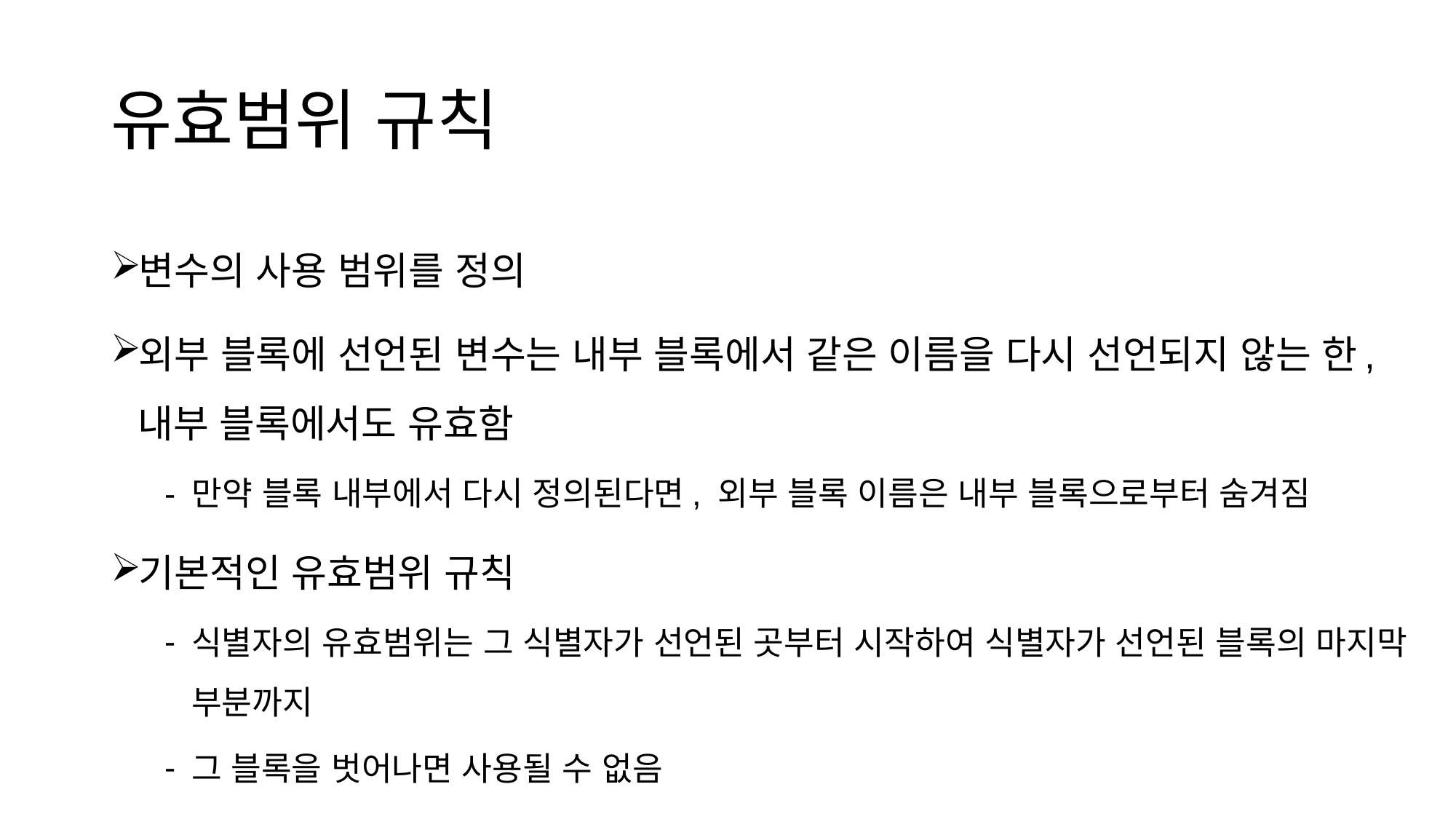

# 유효범위 규칙
변수의 사용 범위를 정의
외부 블록에 선언된 변수는 내부 블록에서 같은 이름을 다시 선언되지 않는 한, 내부 블록에서도 유효함
- 만약 블록 내부에서 다시 정의된다면, 외부 블록 이름은 내부 블록으로부터 숨겨짐
기본적인 유효범위 규칙
식별자의 유효범위는 그 식별자가 선언된 곳부터 시작하여 식별자가 선언된 블록의 마지막 부분까지
그 블록을 벗어나면 사용될 수 없음